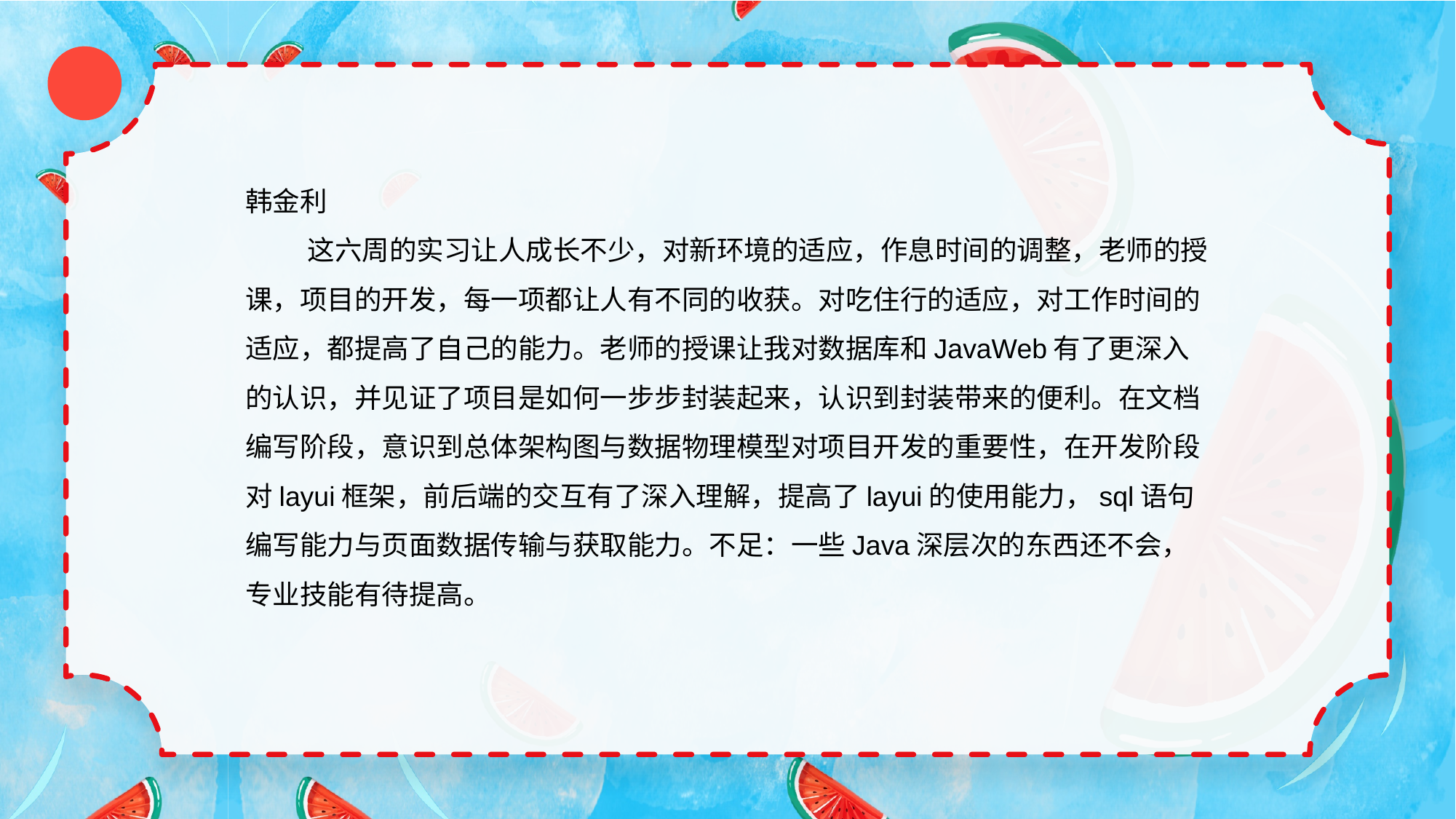

韩金利
         这六周的实习让人成长不少，对新环境的适应，作息时间的调整，老师的授课，项目的开发，每一项都让人有不同的收获。对吃住行的适应，对工作时间的适应，都提高了自己的能力。老师的授课让我对数据库和JavaWeb有了更深入的认识，并见证了项目是如何一步步封装起来，认识到封装带来的便利。在文档编写阶段，意识到总体架构图与数据物理模型对项目开发的重要性，在开发阶段对layui框架，前后端的交互有了深入理解，提高了layui的使用能力，sql语句编写能力与页面数据传输与获取能力。不足：一些Java深层次的东西还不会，专业技能有待提高。